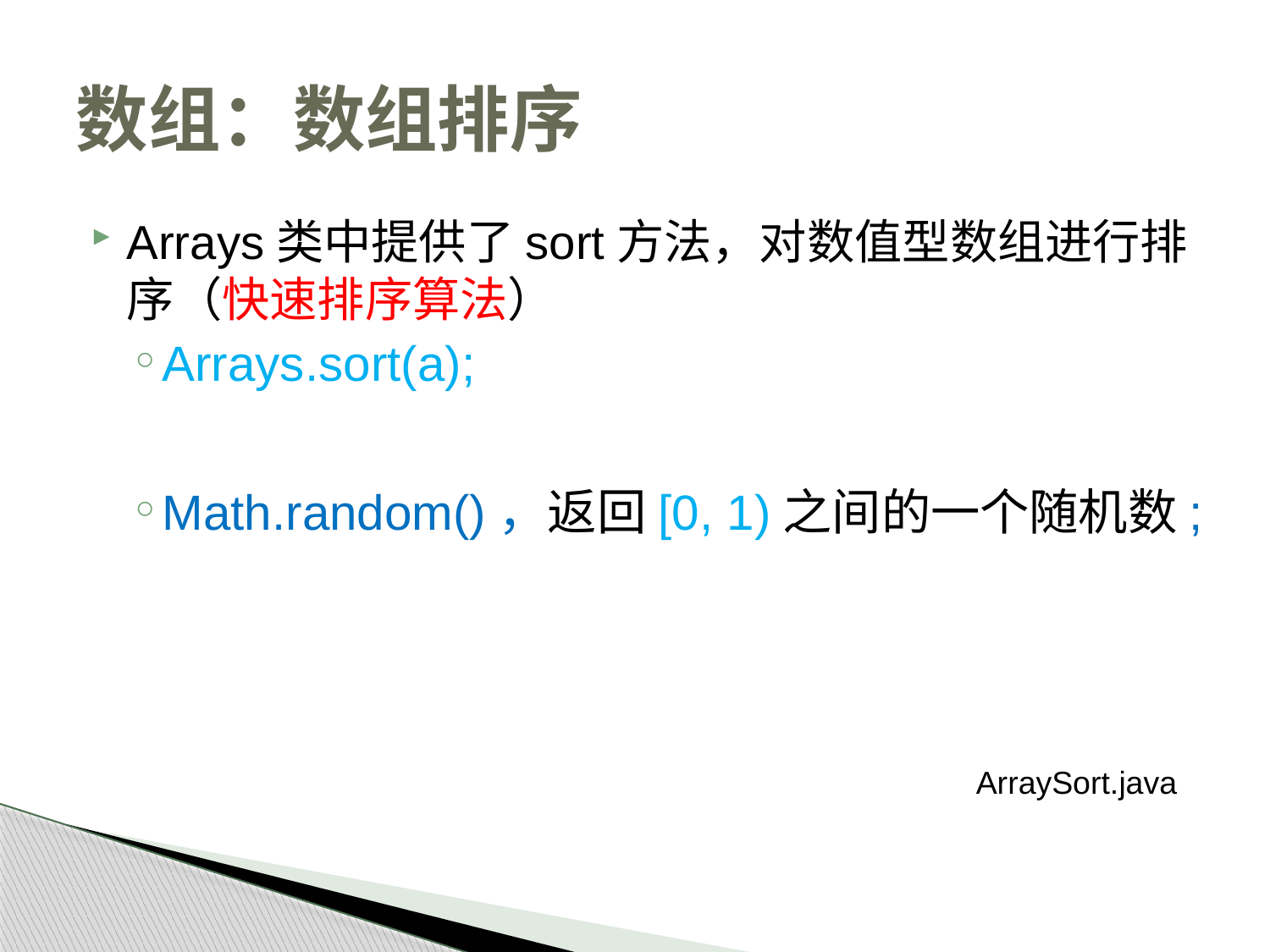

# 数组：数组排序
Arrays类中提供了sort方法，对数值型数组进行排序（快速排序算法）
Arrays.sort(a);

Math.random()，返回[0, 1)之间的一个随机数;
ArraySort.java